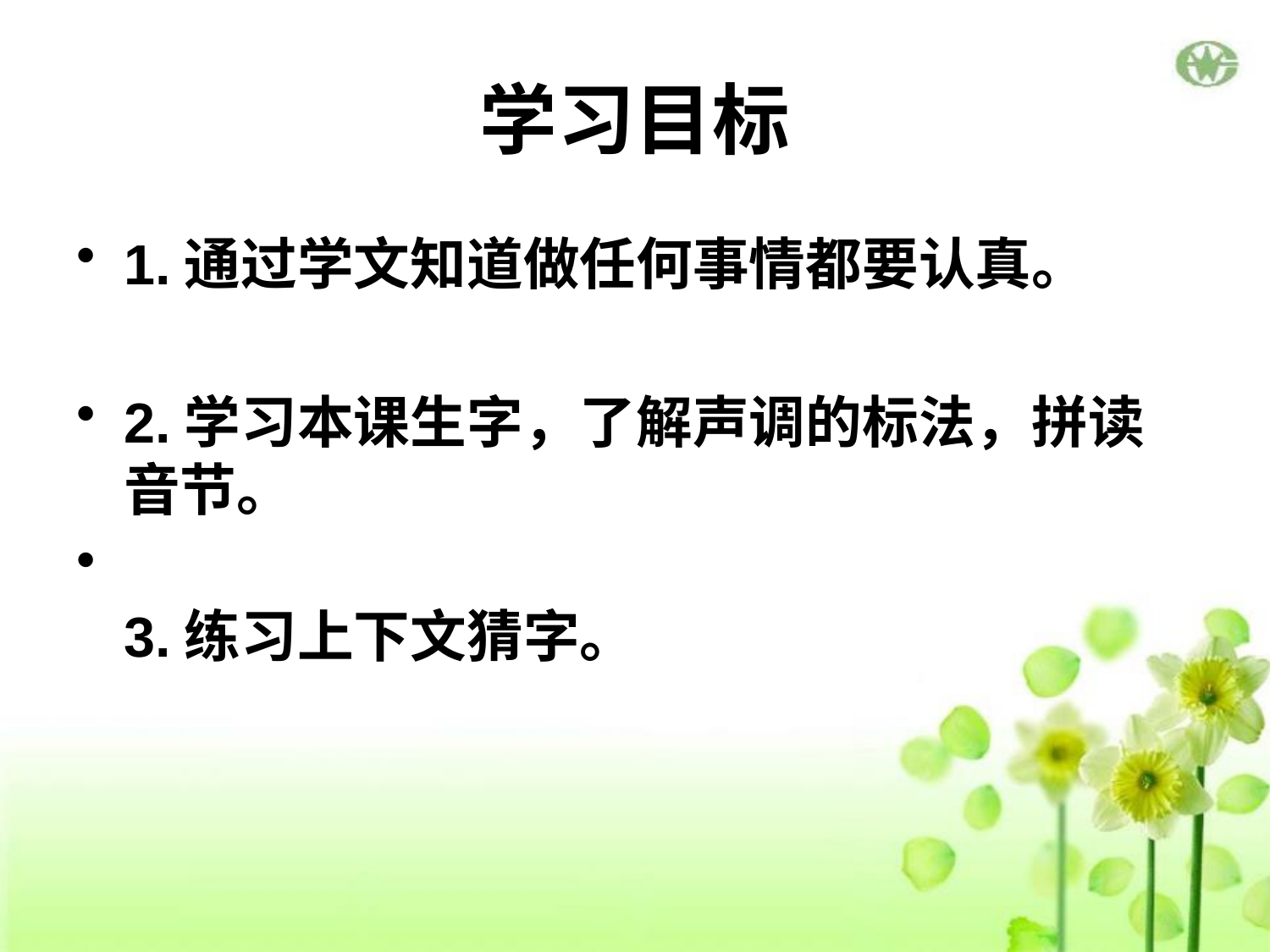

# 学习目标
1.通过学文知道做任何事情都要认真。

2.学习本课生字，了解声调的标法，拼读音节。
3.练习上下文猜字。